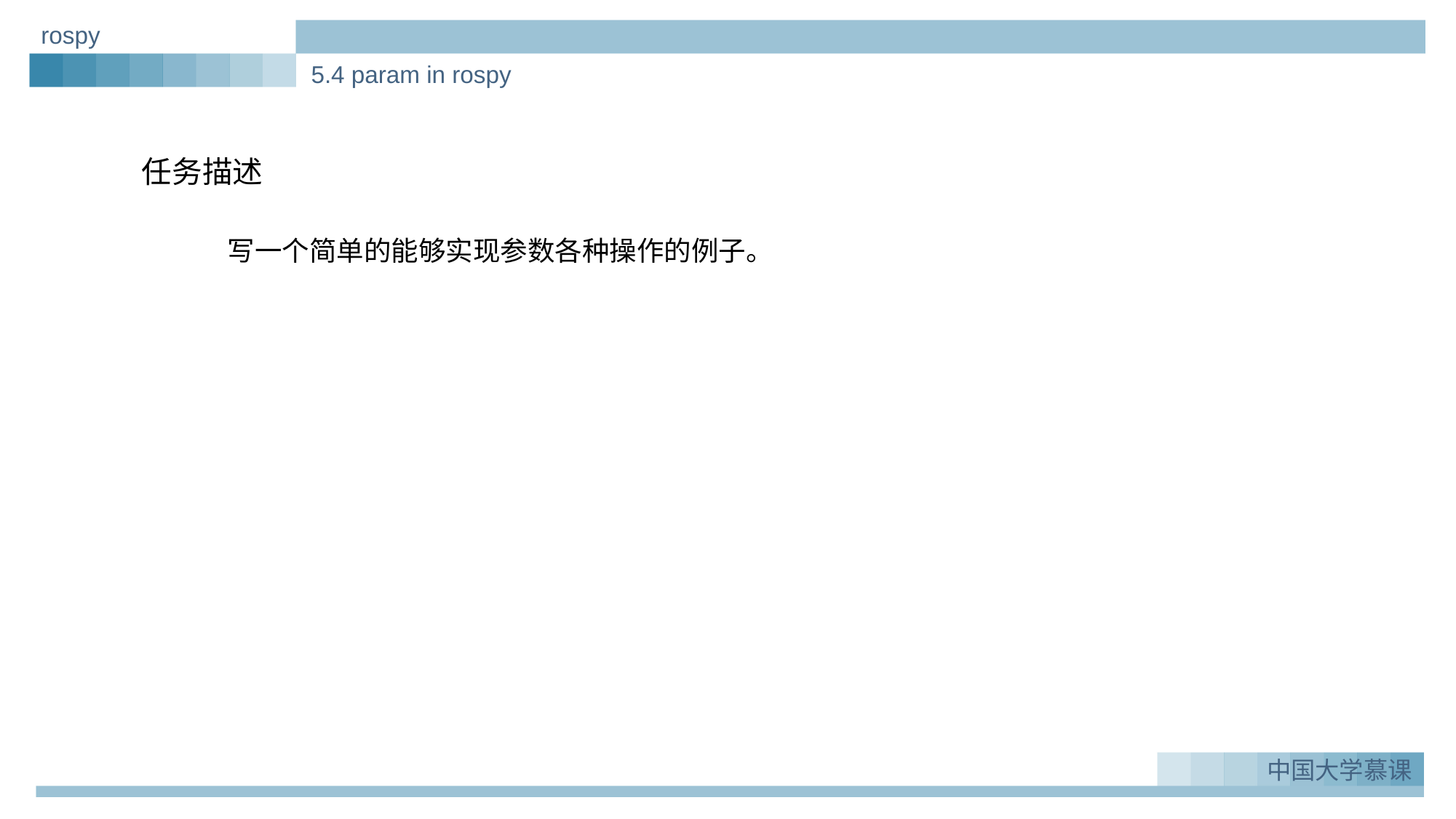

rospy
5.4 param in rospy
任务描述
      写一个简单的能够实现参数各种操作的例子。
中国大学慕课